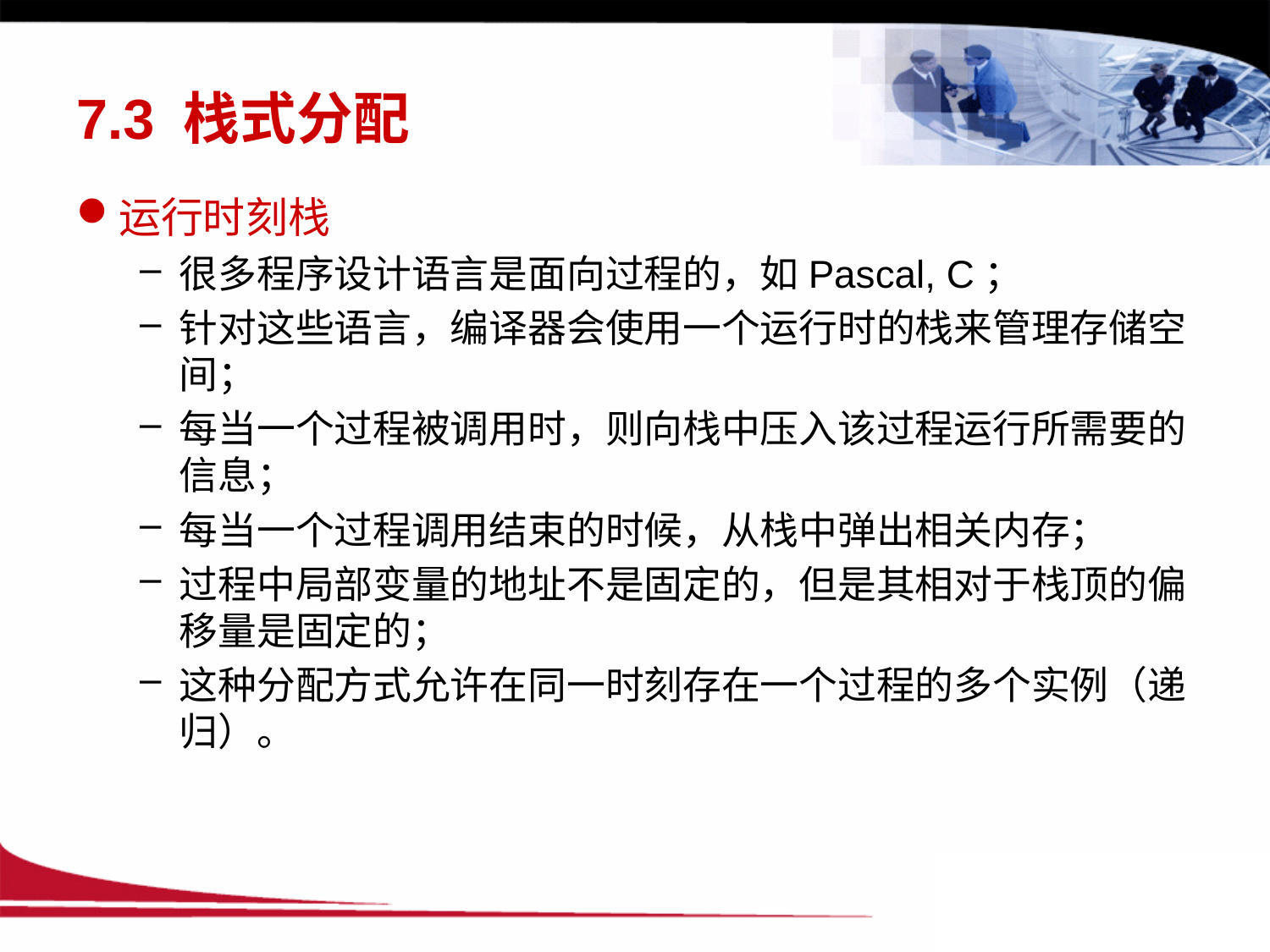

# 7.3 栈式分配
运行时刻栈
很多程序设计语言是面向过程的，如Pascal, C；
针对这些语言，编译器会使用一个运行时的栈来管理存储空间；
每当一个过程被调用时，则向栈中压入该过程运行所需要的信息；
每当一个过程调用结束的时候，从栈中弹出相关内存；
过程中局部变量的地址不是固定的，但是其相对于栈顶的偏移量是固定的；
这种分配方式允许在同一时刻存在一个过程的多个实例（递归）。